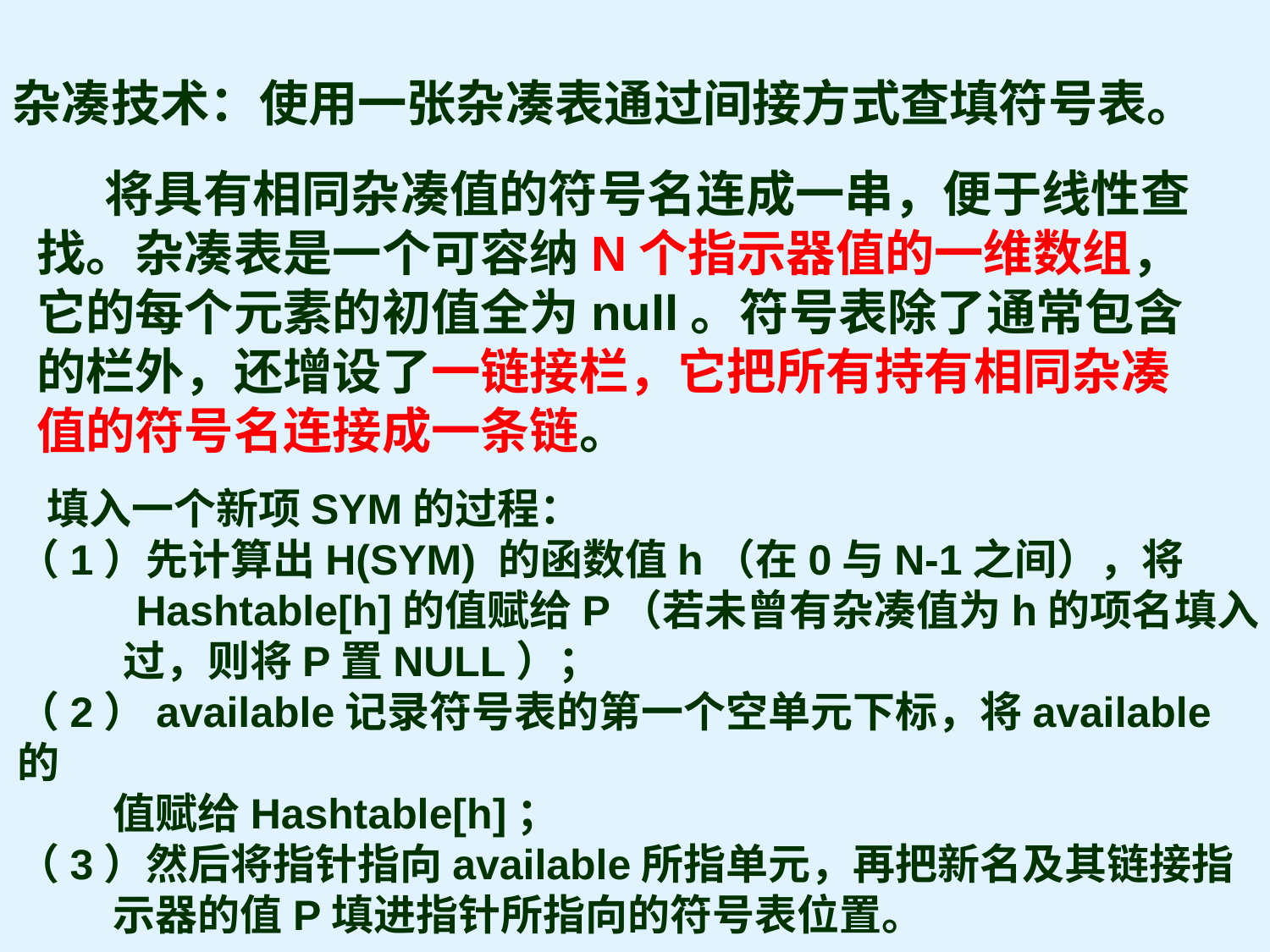

杂凑技术：使用一张杂凑表通过间接方式查填符号表。
     将具有相同杂凑值的符号名连成一串，便于线性查找。杂凑表是一个可容纳N个指示器值的一维数组，它的每个元素的初值全为null。符号表除了通常包含的栏外，还增设了一链接栏，它把所有持有相同杂凑值的符号名连接成一条链。
  填入一个新项SYM的过程：
（1）先计算出H(SYM) 的函数值h（在0与N-1之间），将
          Hashtable[h]的值赋给P（若未曾有杂凑值为h的项名填入
          过，则将P置NULL）；
（2）available记录符号表的第一个空单元下标，将available的
         值赋给Hashtable[h]；
（3）然后将指针指向available所指单元，再把新名及其链接指
         示器的值P填进指针所指向的符号表位置。